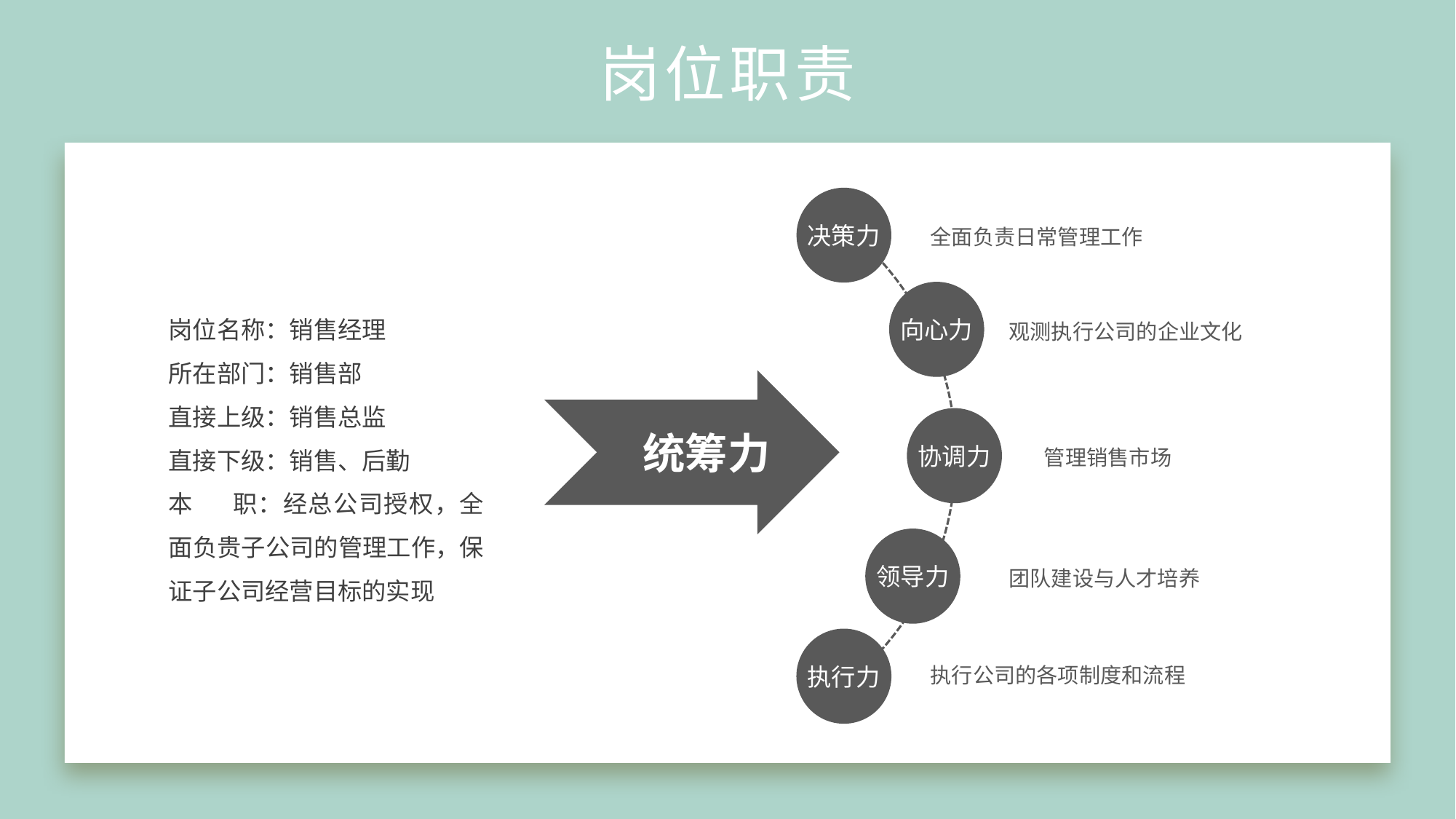

# 岗位职责

决策力
全面负责日常管理工作
向心力
岗位名称：销售经理
所在部门：销售部
直接上级：销售总监
直接下级：销售、后勤
本      职：经总公司授权，全面负贵子公司的管理工作，保证子公司经营目标的实现
观测执行公司的企业文化
  统筹力
协调力
管理销售市场
领导力
团队建设与人才培养
执行力
执行公司的各项制度和流程